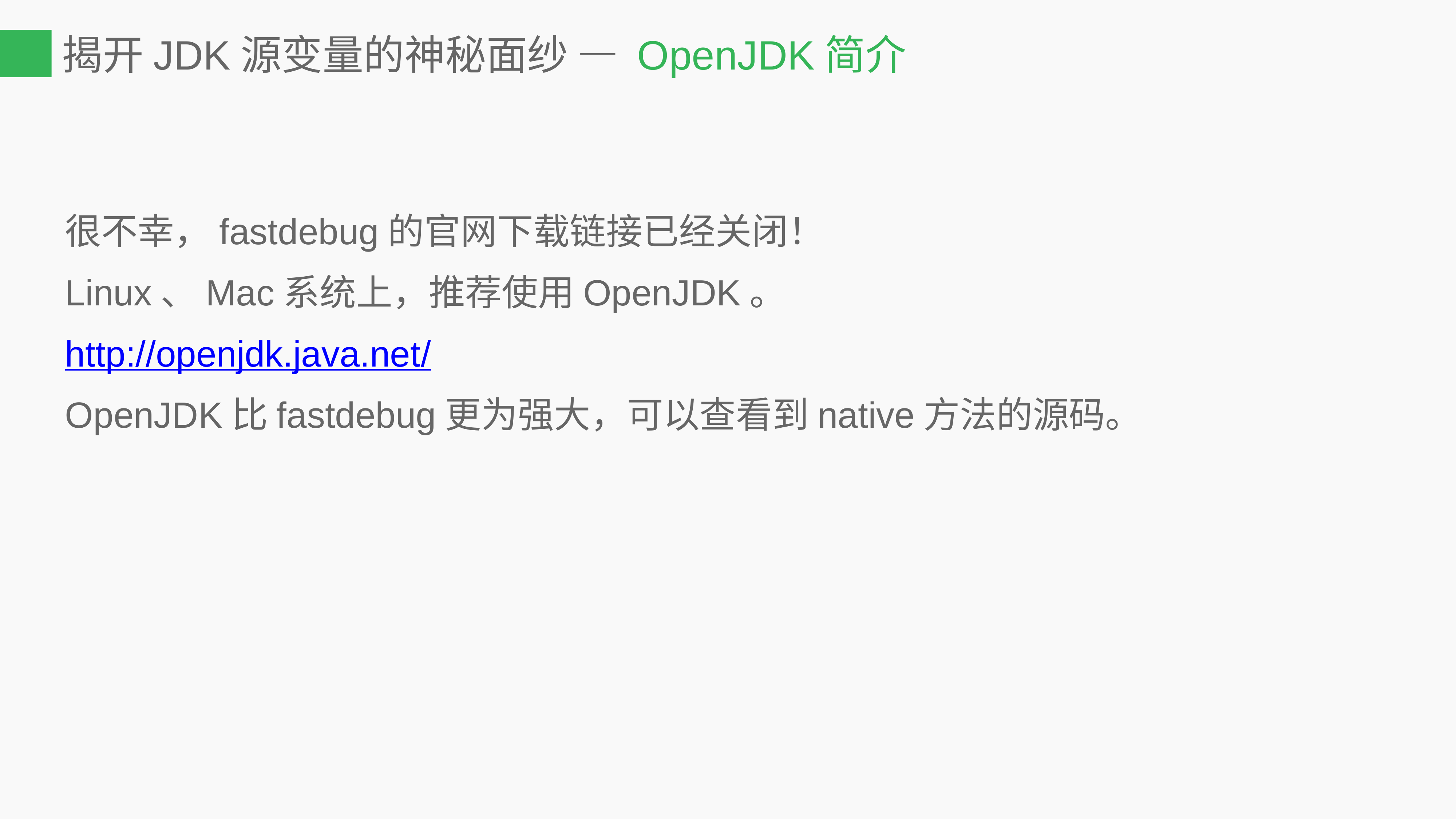

# 揭开JDK源变量的神秘面纱 — OpenJDK简介
很不幸，fastdebug的官网下载链接已经关闭！
Linux、Mac系统上，推荐使用OpenJDK。
http://openjdk.java.net/
OpenJDK比fastdebug更为强大，可以查看到native方法的源码。